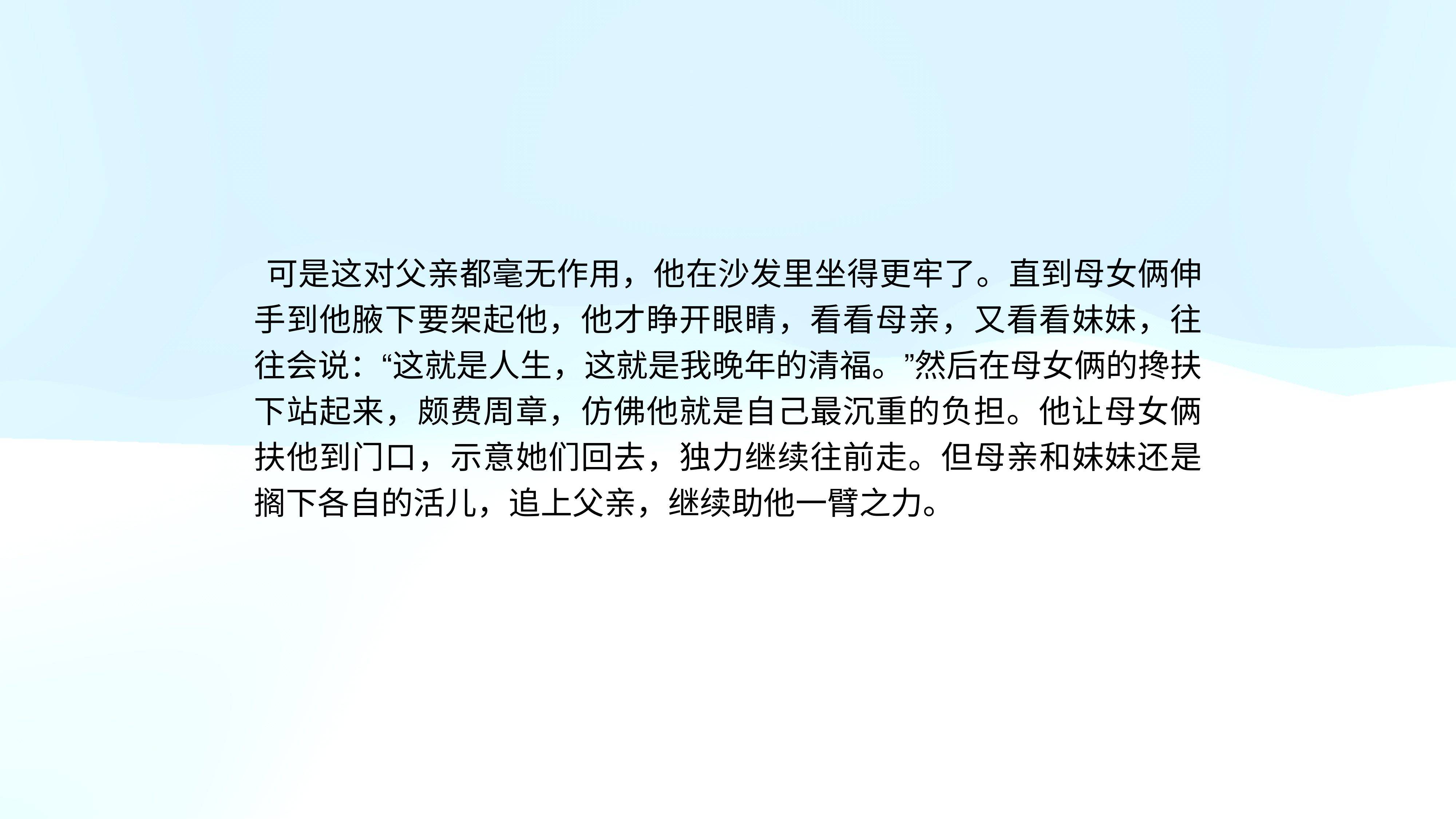

可是这对父亲都毫无作用，他在沙发里坐得更牢了。直到母女俩伸手到他腋下要架起他，他才睁开眼睛，看看母亲，又看看妹妹，往往会说：“这就是人生，这就是我晚年的清福。”然后在母女俩的搀扶下站起来，颇费周章，仿佛他就是自己最沉重的负担。他让母女俩扶他到门口，示意她们回去，独力继续往前走。但母亲和妹妹还是搁下各自的活儿，追上父亲，继续助他一臂之力。